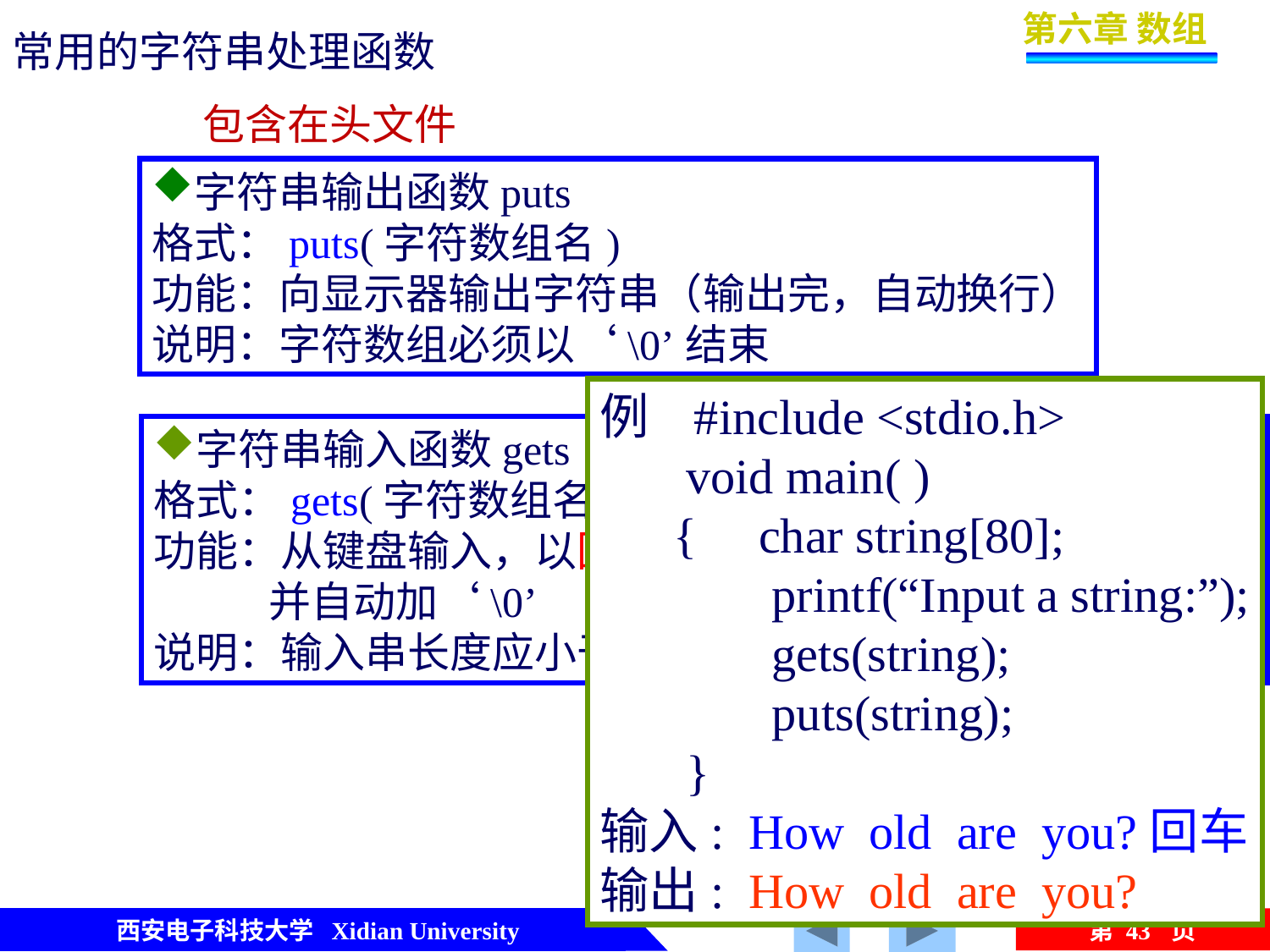

常用的字符串处理函数
第六章 数组

包含在头文件   <string.h>

字符串输出函数puts
格式：puts(字符数组名)
功能：向显示器输出字符串（输出完，自动换行）
说明：字符数组必须以‘\0’结束
例   #include <stdio.h>
       void main( )
      {     char string[80];
              printf(“Input a string:”);
              gets(string);
              puts(string);
       }
输入:  How  old  are  you?回车
输出:  How  old  are  you?
字符串输入函数gets
格式：gets(字符数组名)
功能：从键盘输入，以回车结束的字符串放入字符数组中，
           并自动加‘\0’
说明：输入串长度应小于字符数组长度